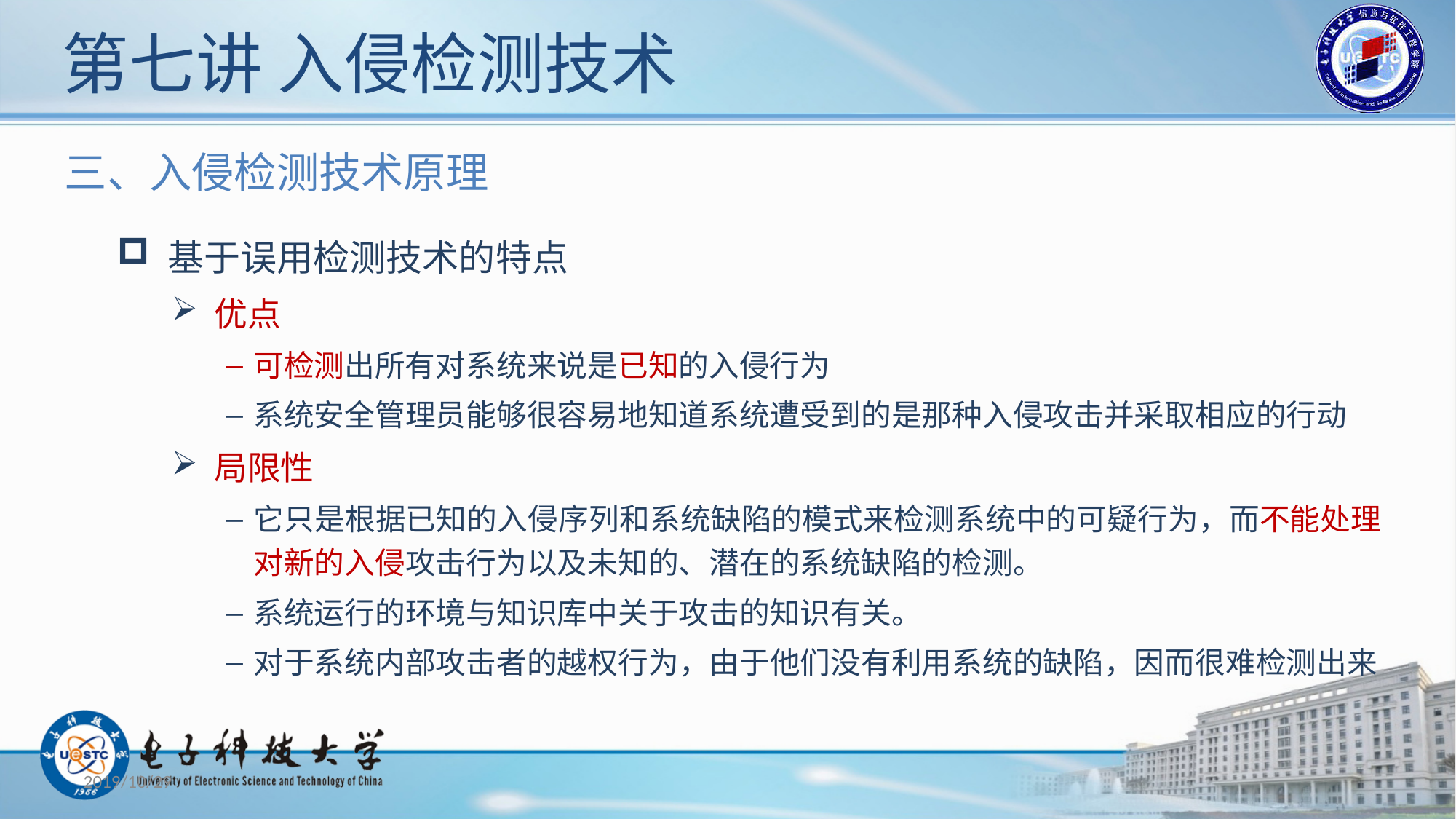

# 第七讲 入侵检测技术
三、入侵检测技术原理
 基于误用检测技术的特点
 优点
可检测出所有对系统来说是已知的入侵行为
系统安全管理员能够很容易地知道系统遭受到的是那种入侵攻击并采取相应的行动
 局限性
它只是根据已知的入侵序列和系统缺陷的模式来检测系统中的可疑行为，而不能处理对新的入侵攻击行为以及未知的、潜在的系统缺陷的检测。
系统运行的环境与知识库中关于攻击的知识有关。
对于系统内部攻击者的越权行为，由于他们没有利用系统的缺陷，因而很难检测出来

2019/10/29